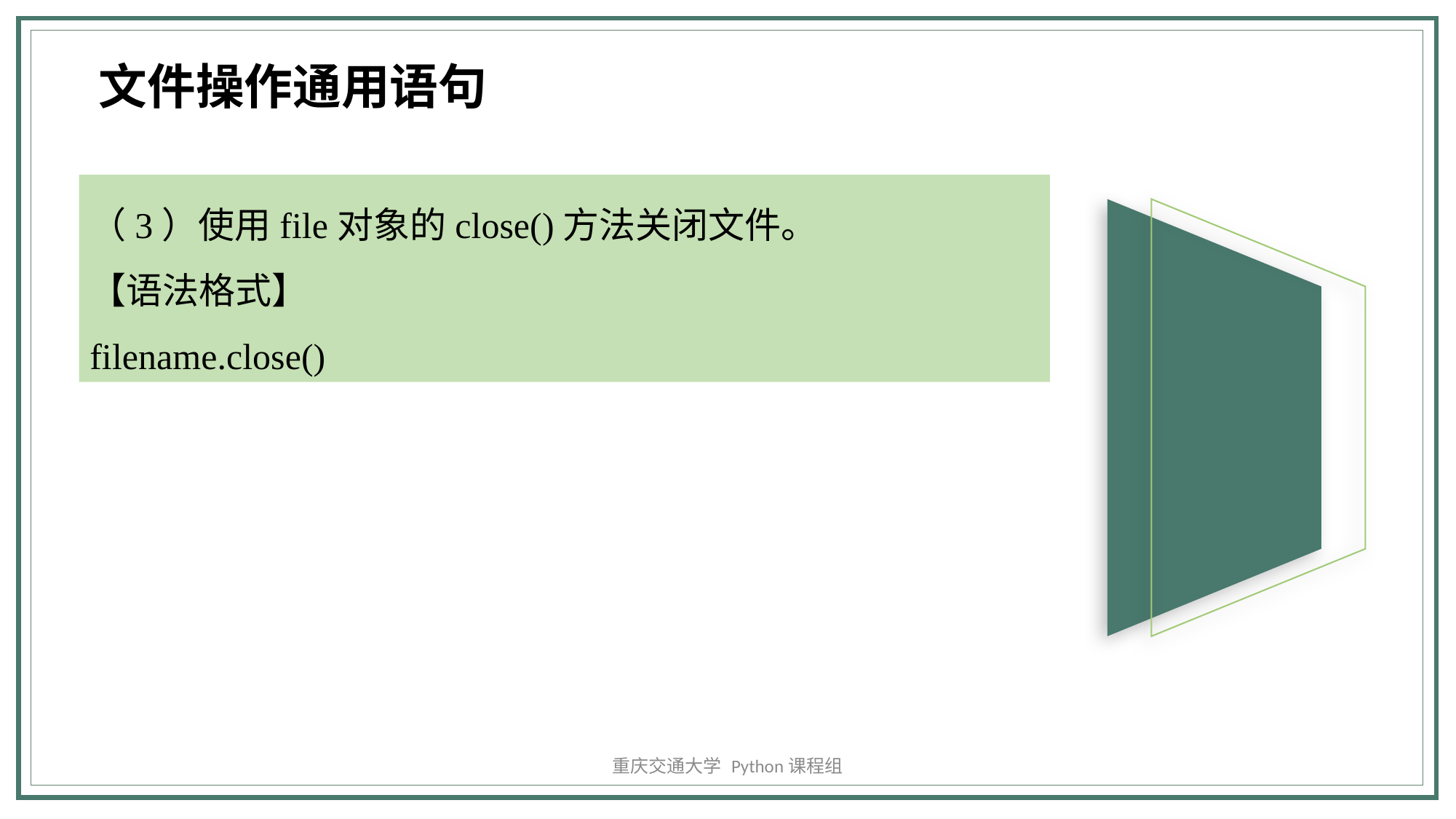

文件操作通用语句
（3）使用file对象的close()方法关闭文件。
【语法格式】
filename.close()

添加标题
重庆交通大学 Python课程组